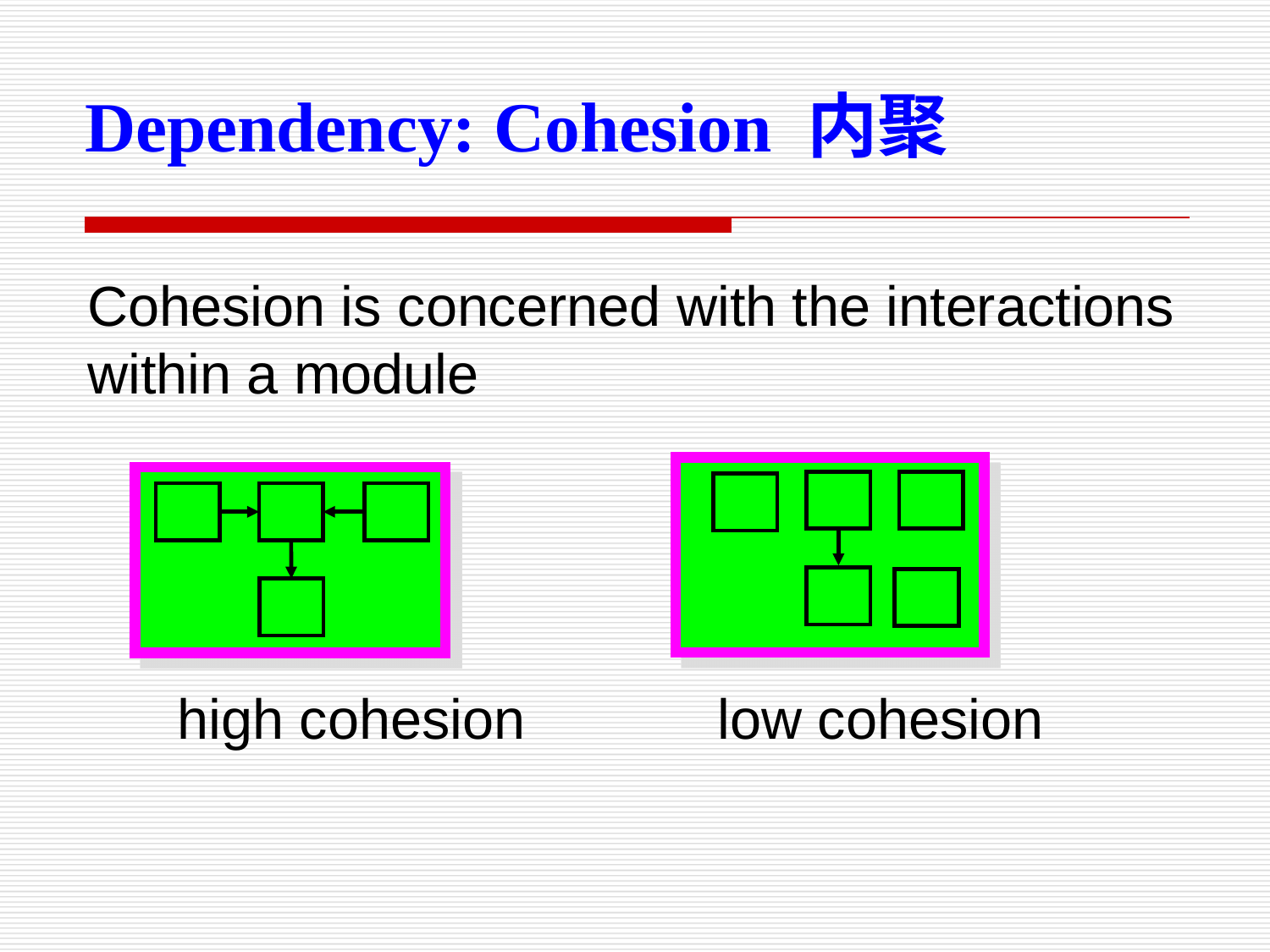

Dependency: Cohesion 内聚
Cohesion is concerned with the interactions within a module

high cohesion
low cohesion